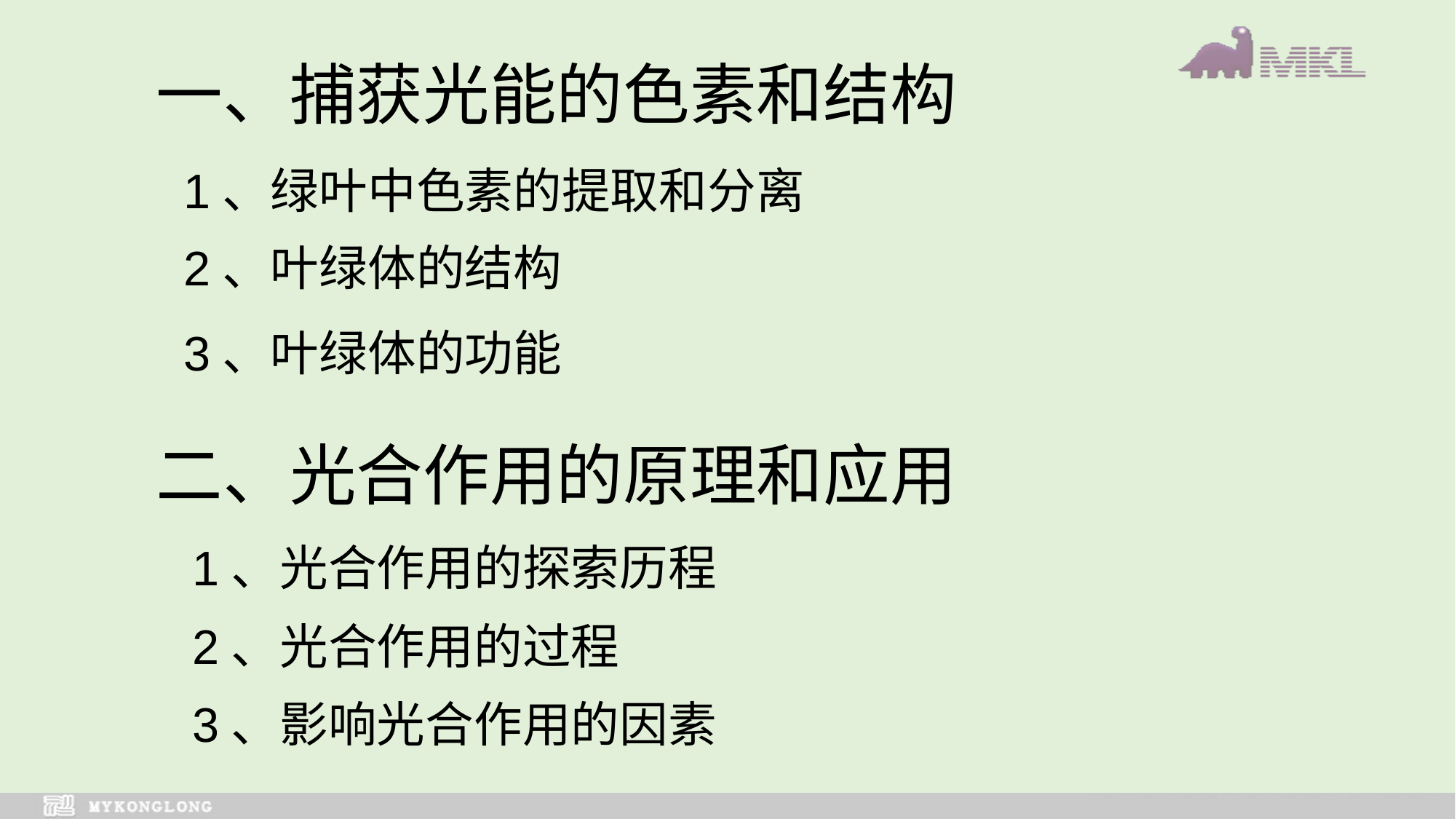

一、捕获光能的色素和结构

1、绿叶中色素的提取和分离
2、叶绿体的结构
3、叶绿体的功能
二、光合作用的原理和应用
1、光合作用的探索历程
2、光合作用的过程
3、影响光合作用的因素